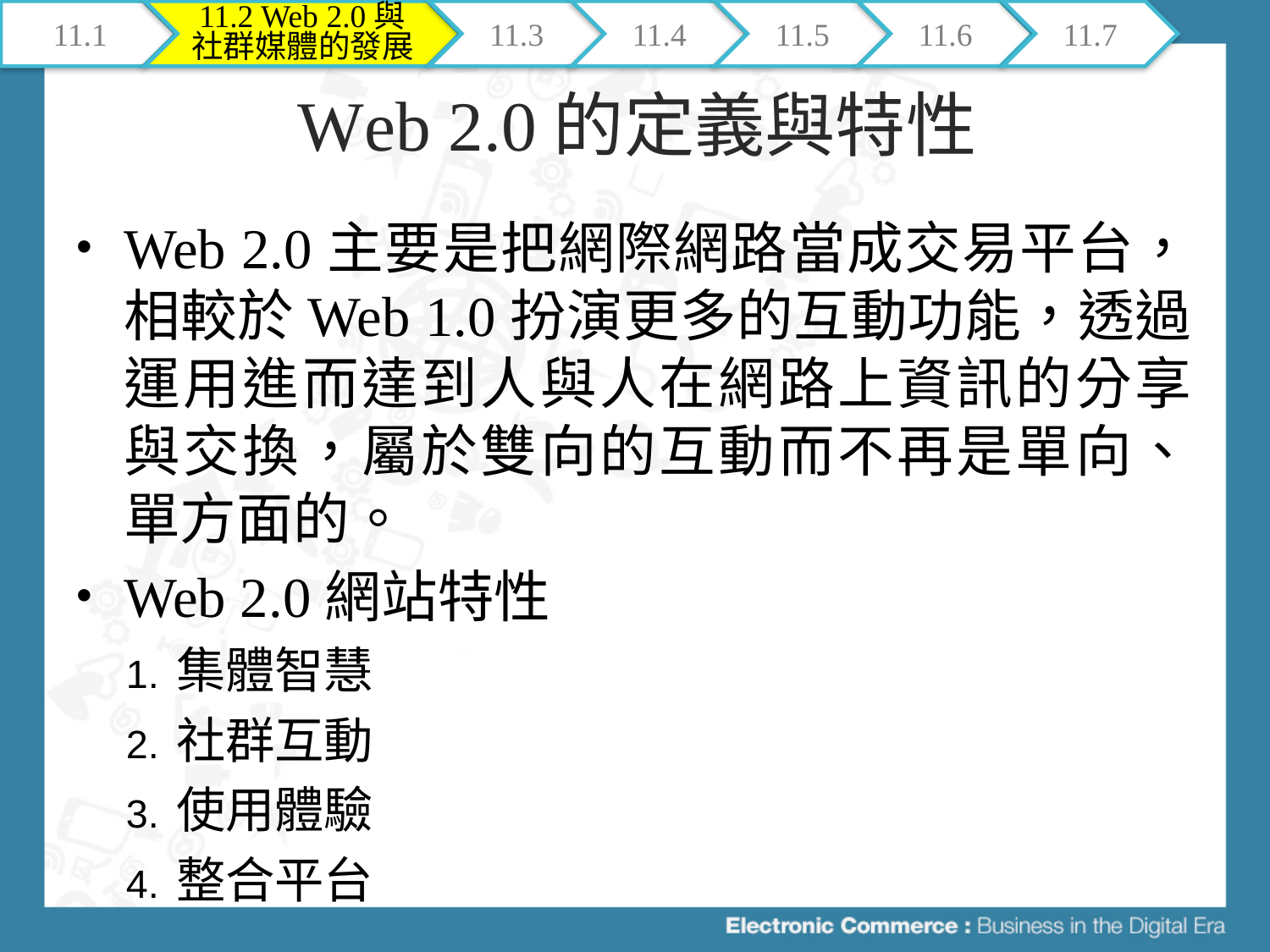

11.1
11.2 Web 2.0與社群媒體的發展
11.3
11.4
11.5
11.6
11.7
# Web 2.0的定義與特性
Web 2.0主要是把網際網路當成交易平台，相較於Web 1.0扮演更多的互動功能，透過運用進而達到人與人在網路上資訊的分享與交換，屬於雙向的互動而不再是單向、單方面的。
Web 2.0網站特性
集體智慧
社群互動
使用體驗
整合平台